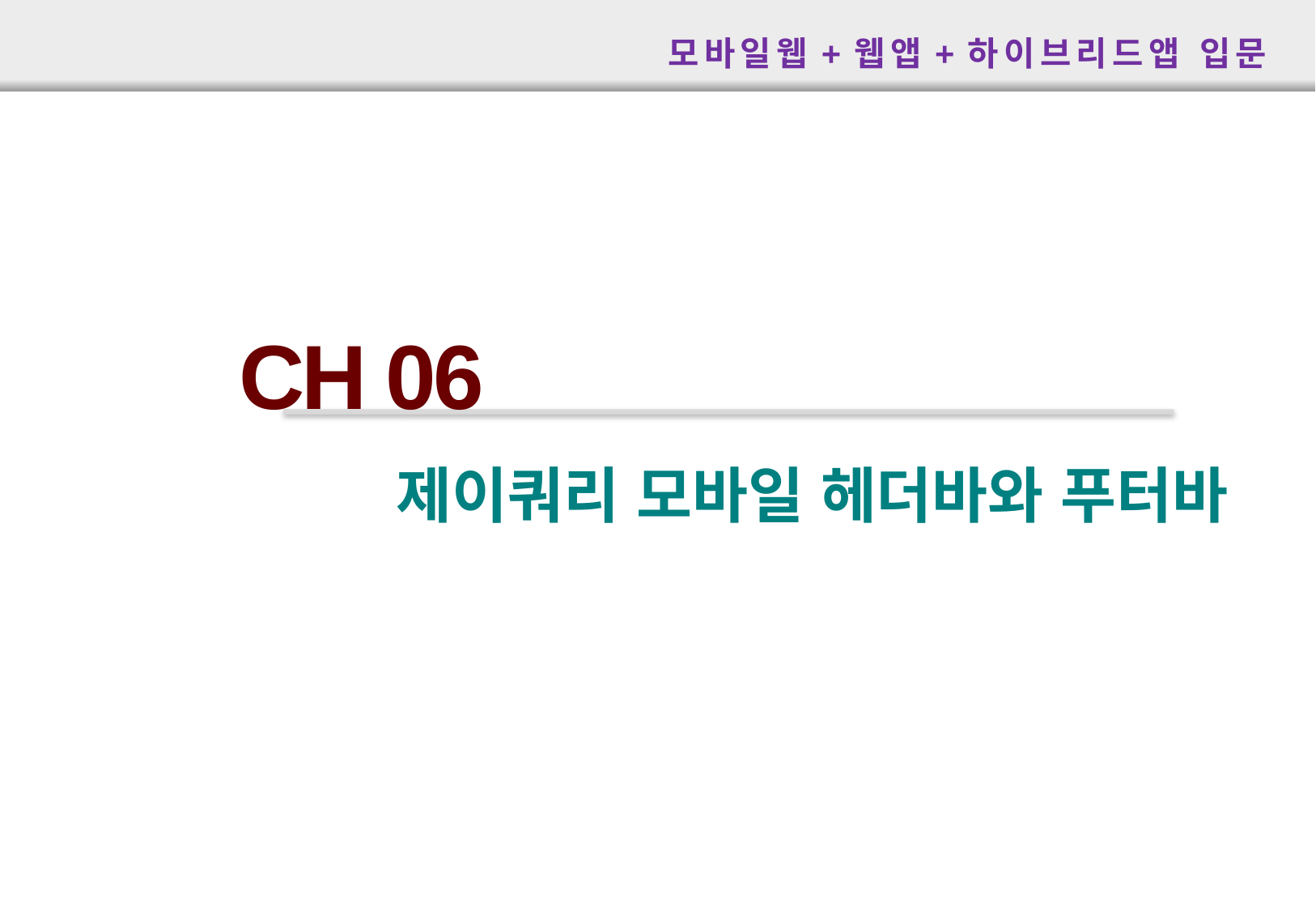

모바일웹+웹앱+하이브리드앱 입문
CH 06

제이쿼리 모바일 헤더바와 푸터바